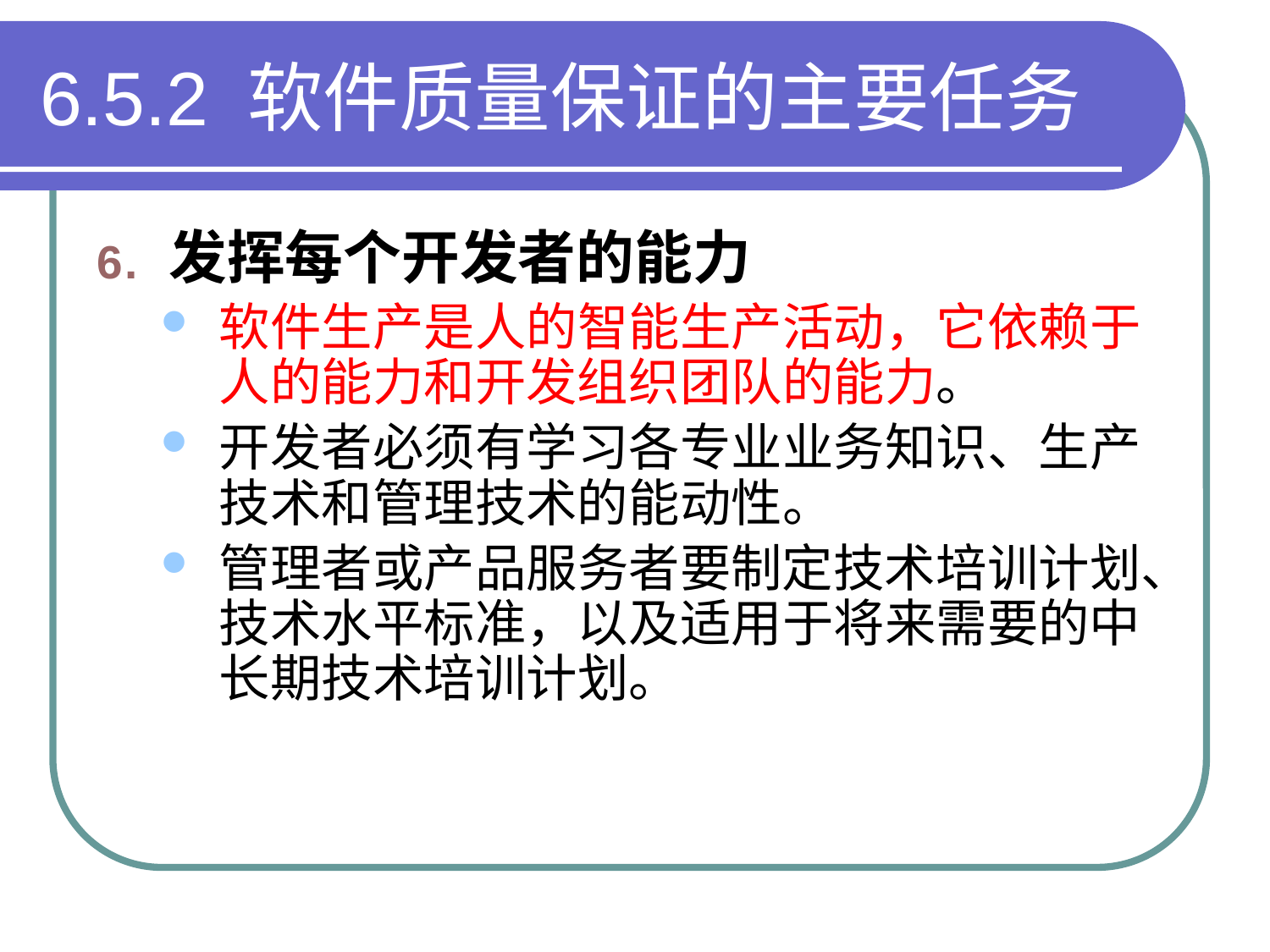

# 6.5.2 软件质量保证的主要任务
发挥每个开发者的能力
软件生产是人的智能生产活动，它依赖于人的能力和开发组织团队的能力。
开发者必须有学习各专业业务知识、生产技术和管理技术的能动性。
管理者或产品服务者要制定技术培训计划、技术水平标准，以及适用于将来需要的中长期技术培训计划。

73